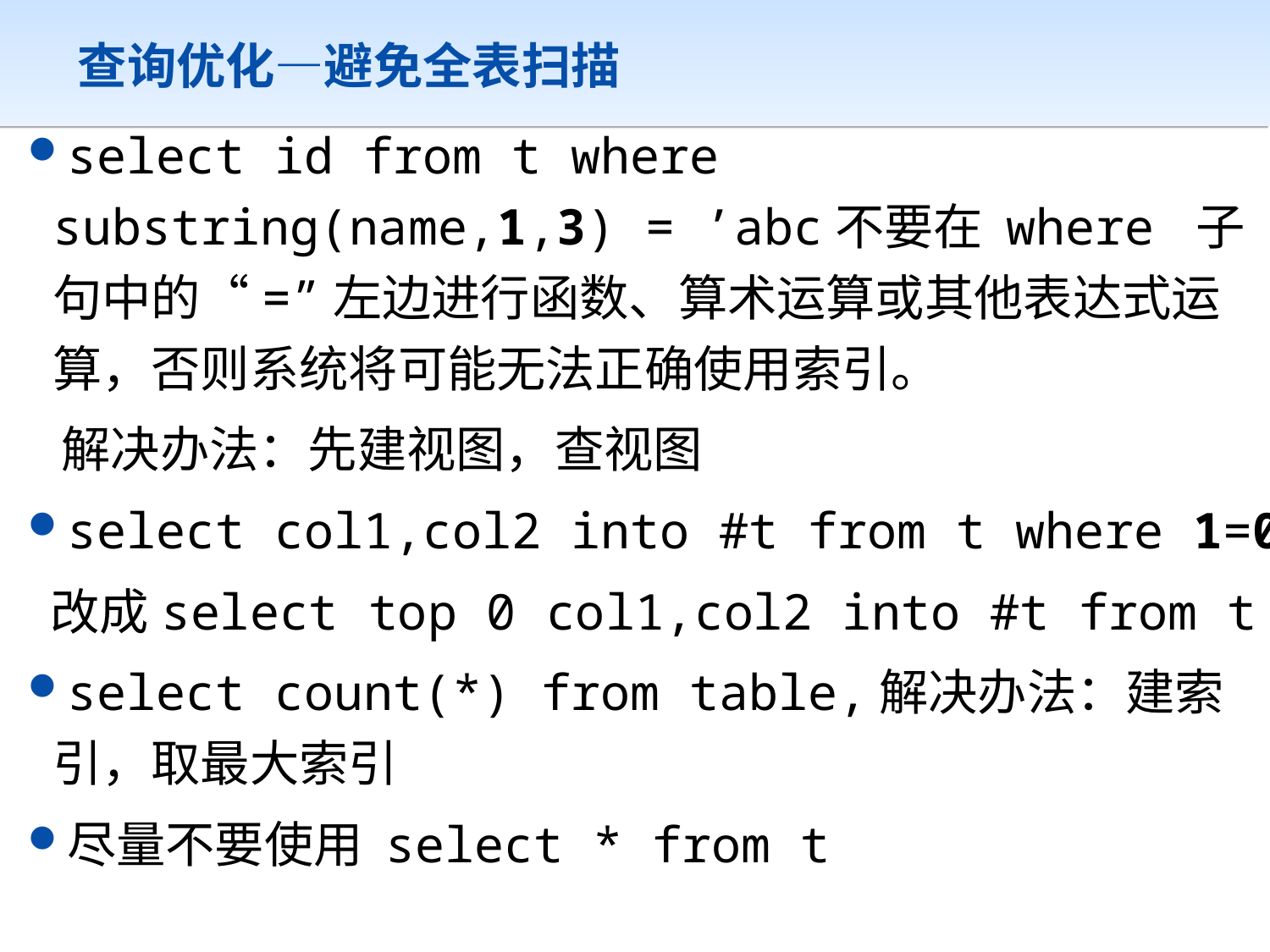

# 查询优化—避免全表扫描
select id from t where substring(name,1,3) = ’abc不要在 where 子句中的“=”左边进行函数、算术运算或其他表达式运算，否则系统将可能无法正确使用索引。
  解决办法：先建视图，查视图
select col1,col2 into #t from t where 1=0
 改成select top 0 col1,col2 into #t from t
select count(*) from table,解决办法：建索引，取最大索引
尽量不要使用 select * from t